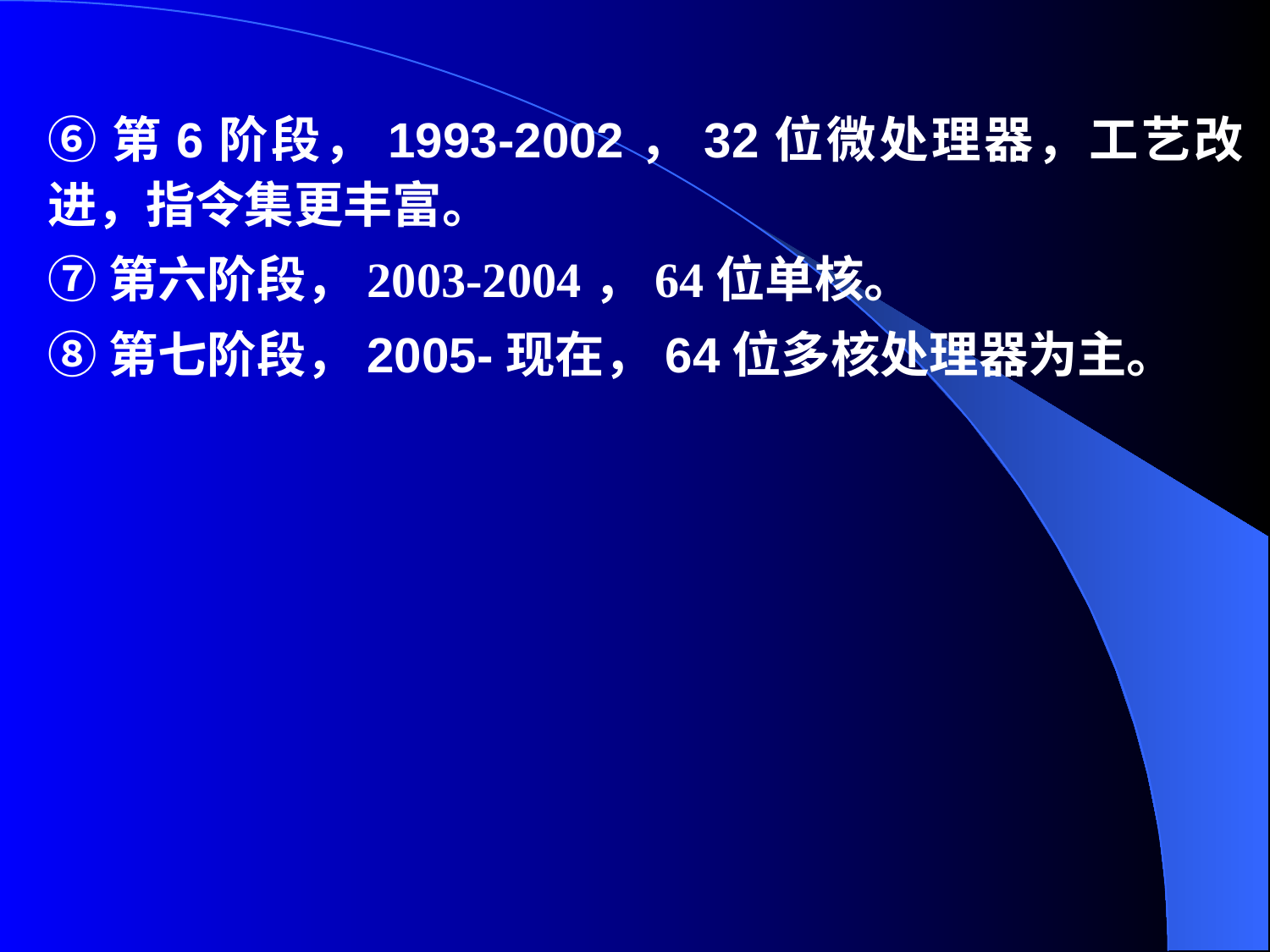

⑥第6阶段，1993-2002，32位微处理器，工艺改进，指令集更丰富。
⑦第六阶段，2003-2004，64位单核。
⑧第七阶段，2005-现在，64位多核处理器为主。